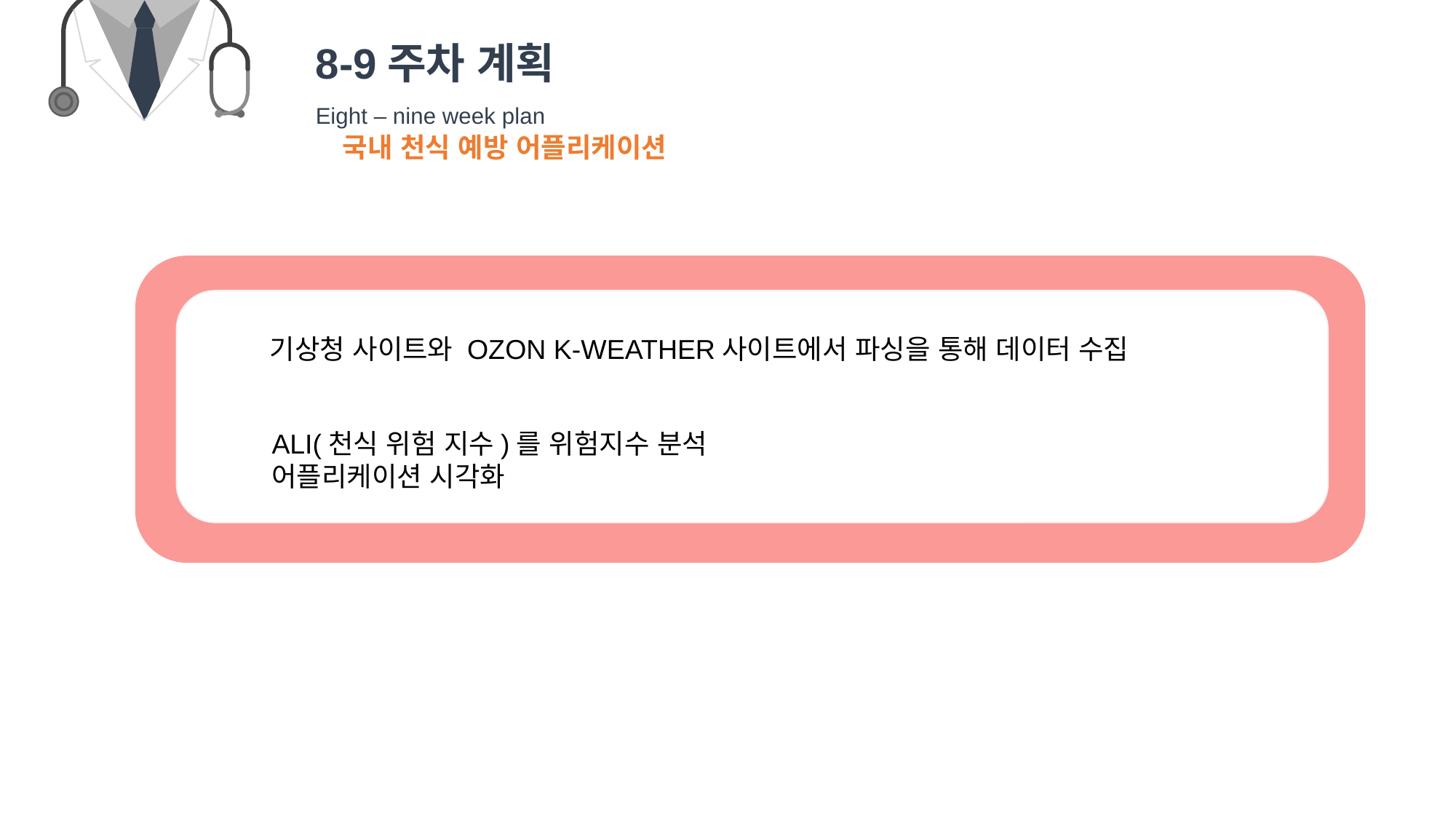

8-9주차 계획
Eight – nine week plan
국내 천식 예방 어플리케이션

기상청 사이트와 OZON K-WEATHER사이트에서 파싱을 통해 데이터 수집

ALI(천식 위험 지수)를 위험지수 분석
어플리케이션 시각화